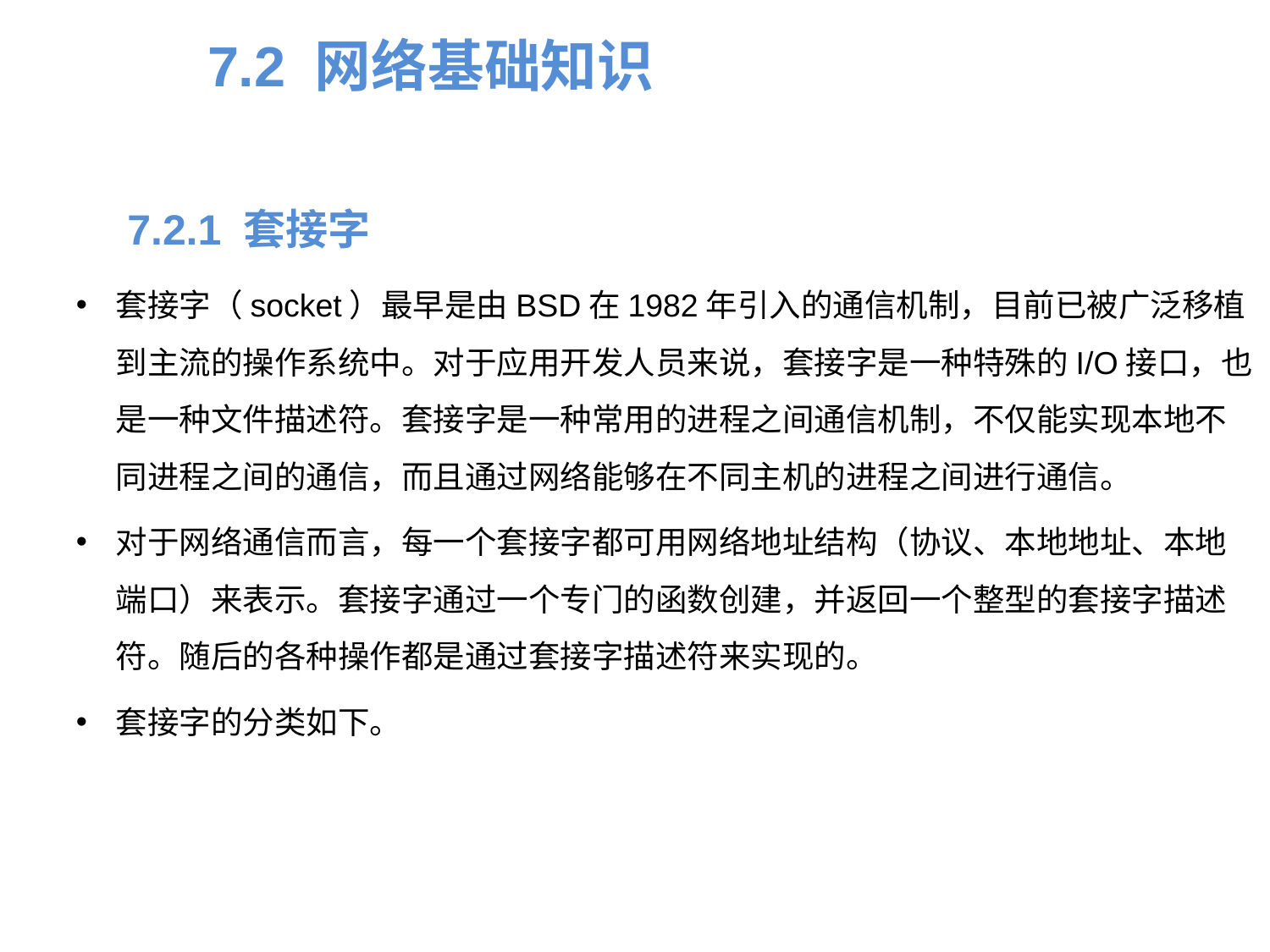

7.2 网络基础知识
7.2.1 套接字
套接字（socket）最早是由BSD在1982年引入的通信机制，目前已被广泛移植到主流的操作系统中。对于应用开发人员来说，套接字是一种特殊的I/O接口，也是一种文件描述符。套接字是一种常用的进程之间通信机制，不仅能实现本地不同进程之间的通信，而且通过网络能够在不同主机的进程之间进行通信。
对于网络通信而言，每一个套接字都可用网络地址结构（协议、本地地址、本地端口）来表示。套接字通过一个专门的函数创建，并返回一个整型的套接字描述符。随后的各种操作都是通过套接字描述符来实现的。
套接字的分类如下。